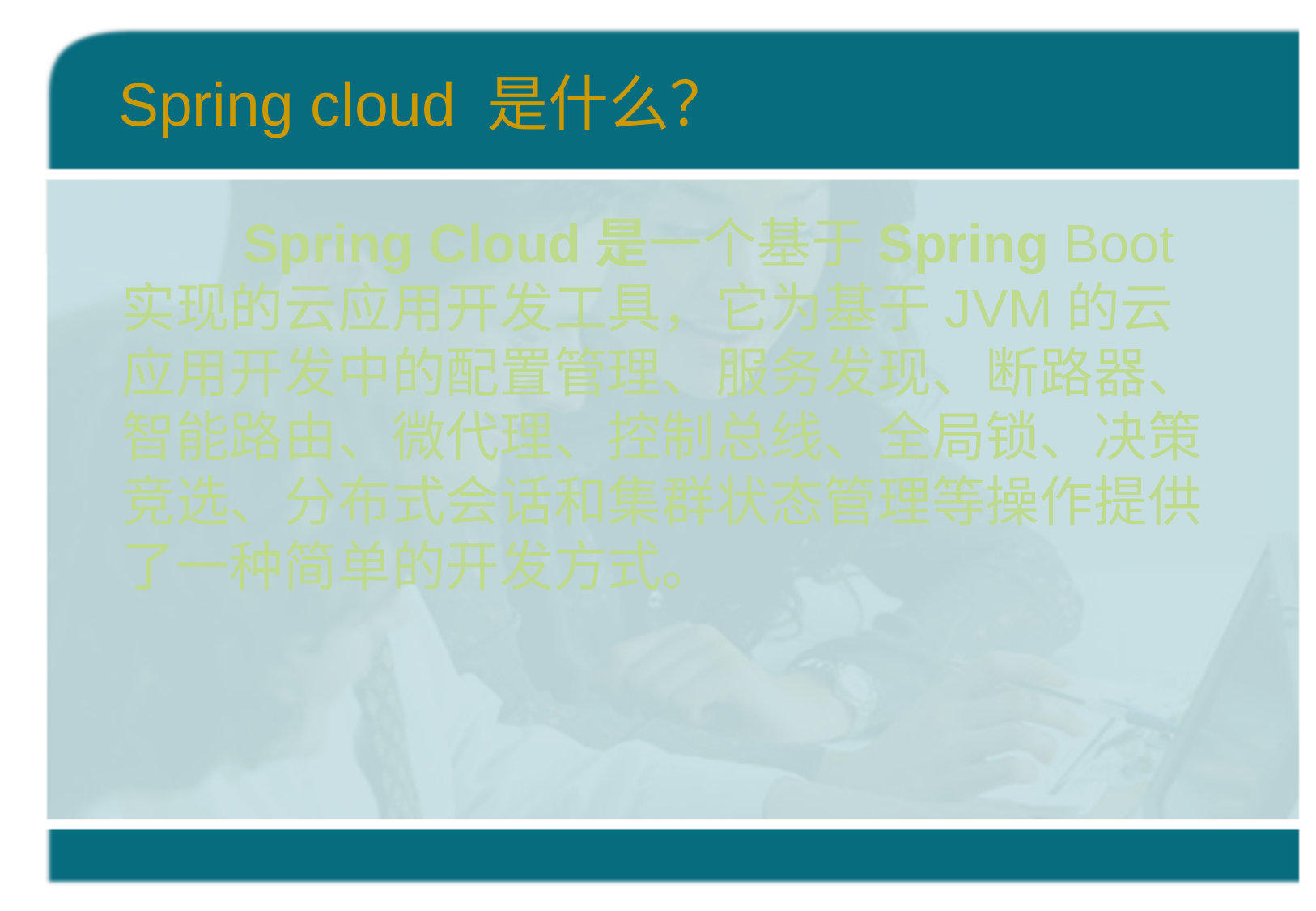

# Spring cloud 是什么？
	Spring Cloud是一个基于Spring Boot实现的云应用开发工具，它为基于JVM的云应用开发中的配置管理、服务发现、断路器、智能路由、微代理、控制总线、全局锁、决策竞选、分布式会话和集群状态管理等操作提供了一种简单的开发方式。